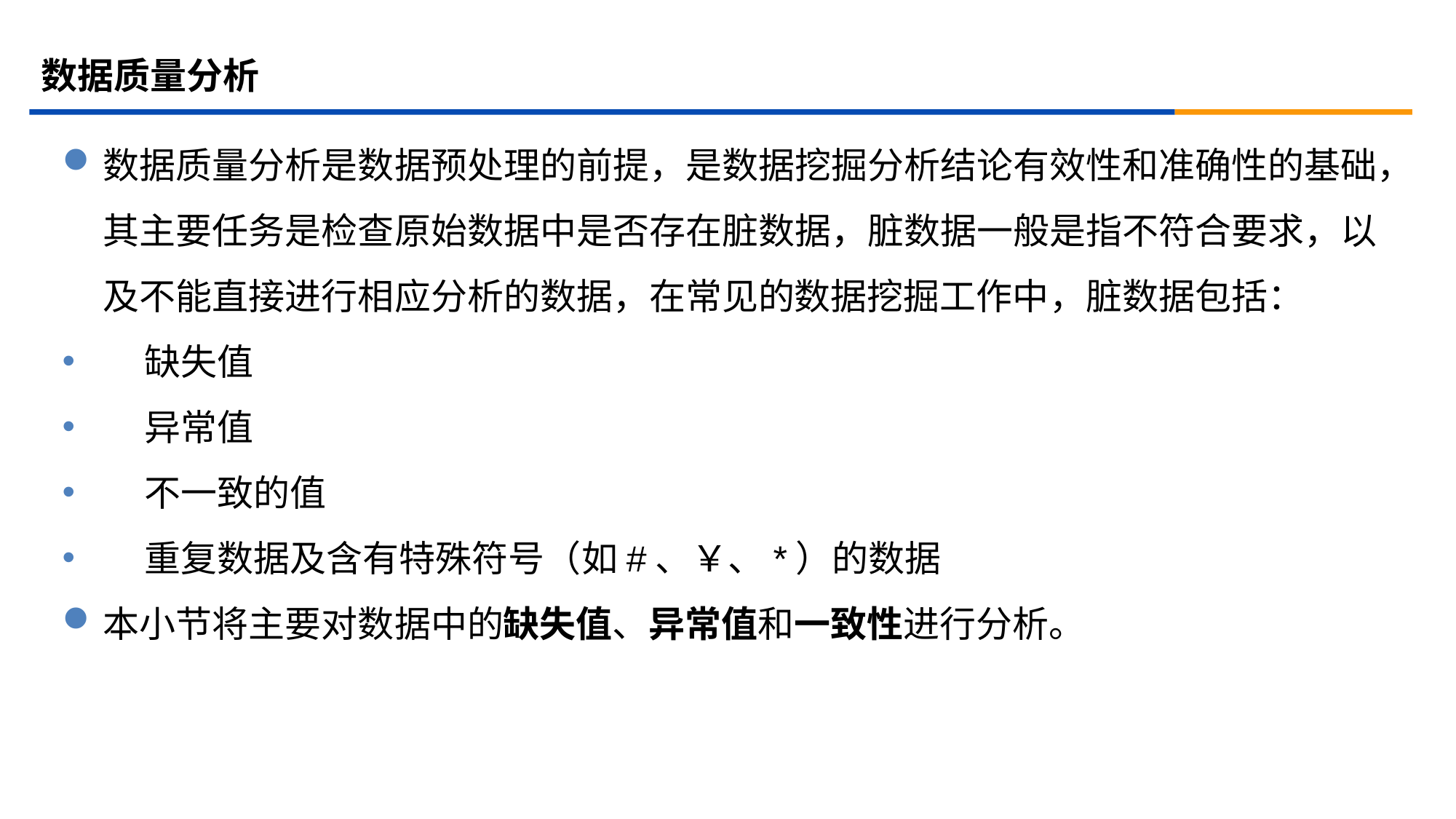

# 数据质量分析
数据质量分析是数据预处理的前提，是数据挖掘分析结论有效性和准确性的基础，其主要任务是检查原始数据中是否存在脏数据，脏数据一般是指不符合要求，以及不能直接进行相应分析的数据，在常见的数据挖掘工作中，脏数据包括：
    缺失值
    异常值
    不一致的值
    重复数据及含有特殊符号（如#、￥、*）的数据
本小节将主要对数据中的缺失值、异常值和一致性进行分析。